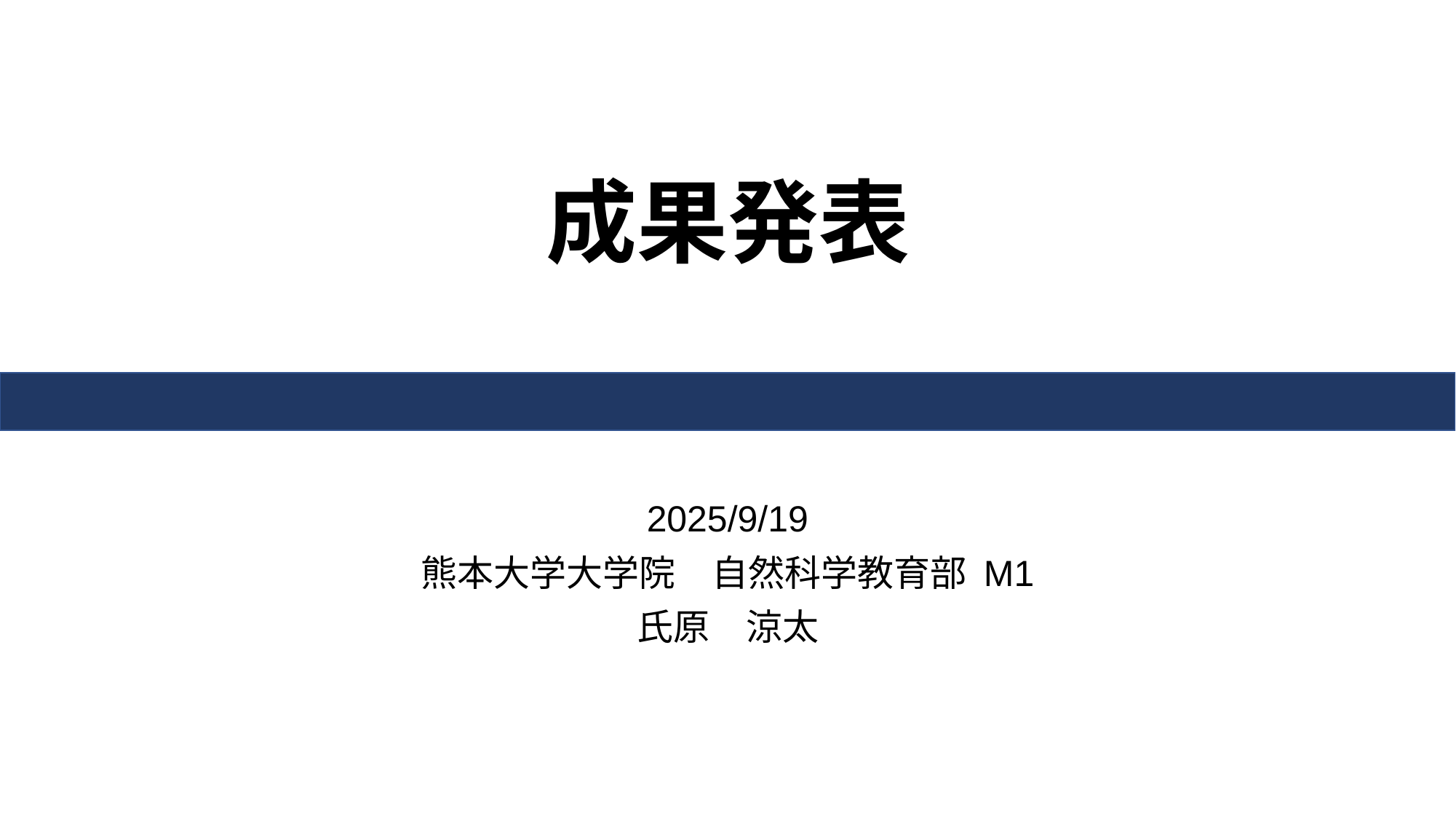

# 成果発表
1
2025/9/19
熊本大学大学院　自然科学教育部 M1
氏原　涼太